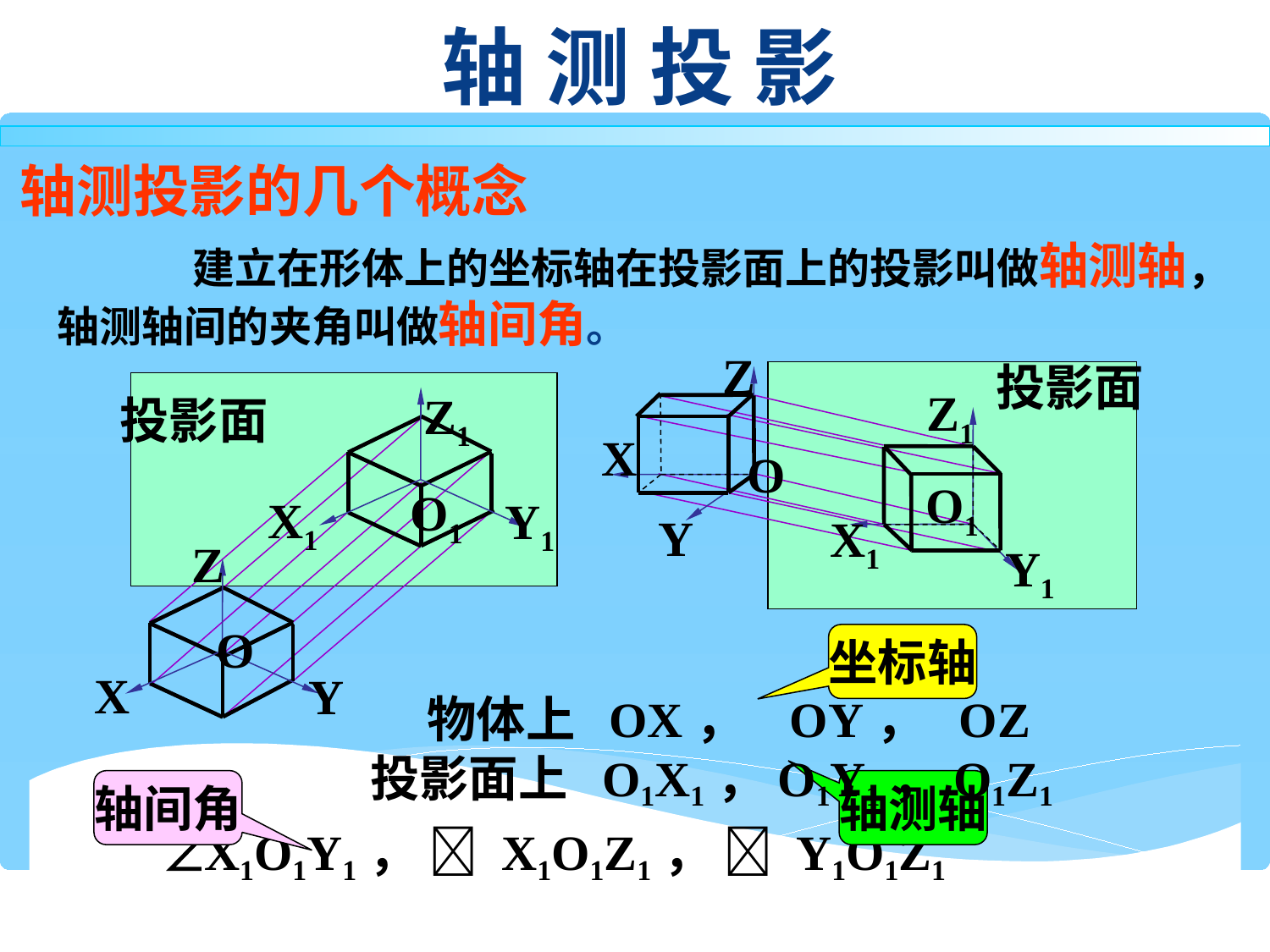

轴 测 投 影

轴测投影的几个概念
           建立在形体上的坐标轴在投影面上的投影叫做轴测轴，轴测轴间的夹角叫做轴间角。
Z
投影面

Z1
投影面

Z1

O1
X1

Y1

X
O

O1

X1
Y1

Y

Z

O
X
Y

坐标轴
    物体上  OX，   OY，  OZ
投影面上  O1X1，O1Y1，O1Z1
轴间角
轴测轴
∠X1O1Y1， ∠ X1O1Z1， ∠ Y1O1Z1